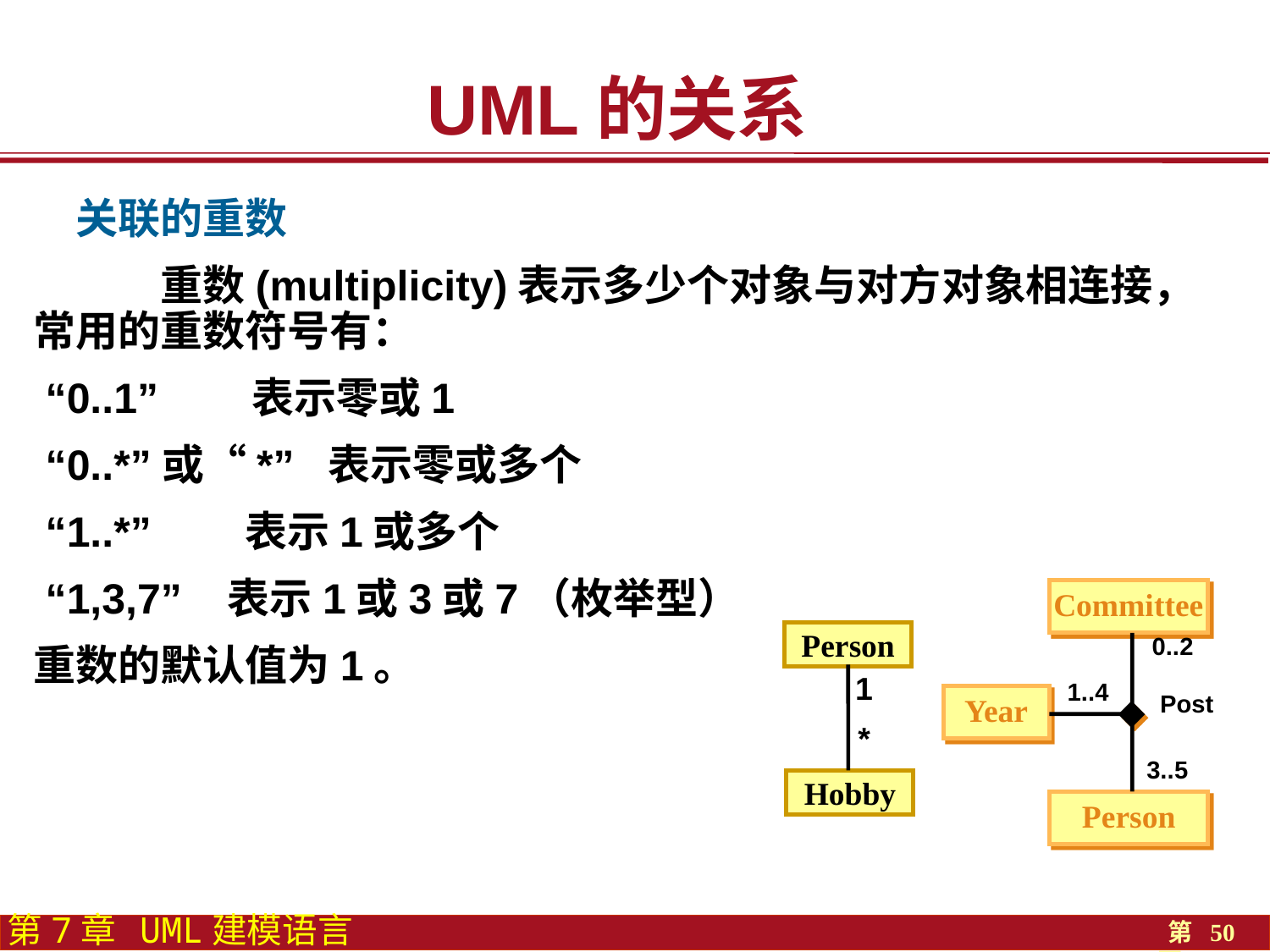

UML的关系
　关联的重数
	重数(multiplicity)表示多少个对象与对方对象相连接，常用的重数符号有：
 “0..1”       表示零或1
 “0..*”或“*”  表示零或多个
 “1..*”       表示1或多个
 “1,3,7”   表示1或3或7（枚举型）
重数的默认值为1。
Committee
0..2

1..4
Year
Post
◆

3..5
Person
Person

1
*
Hobby